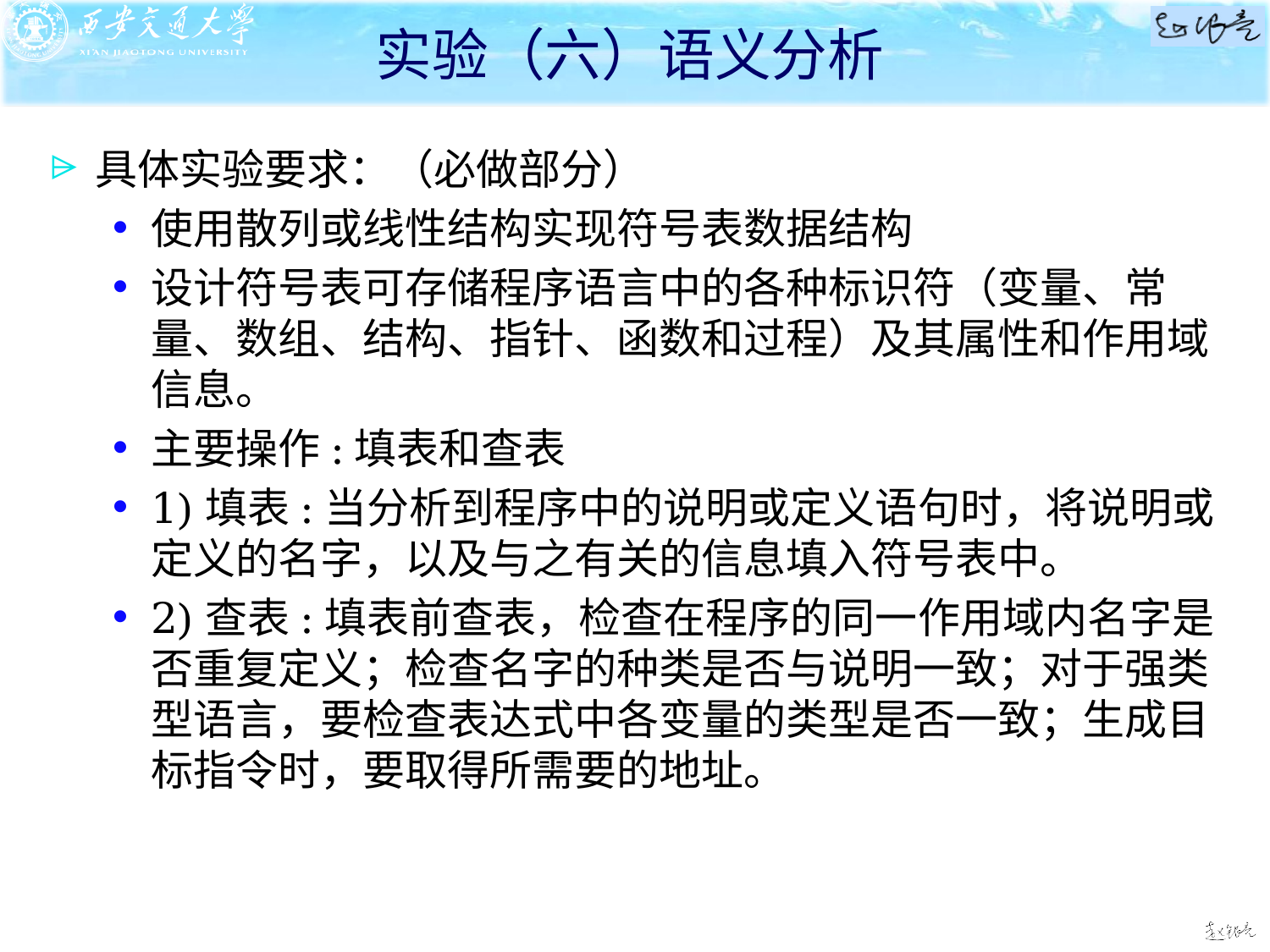

# 实验（六）语义分析
具体实验要求：（必做部分）
使用散列或线性结构实现符号表数据结构
设计符号表可存储程序语言中的各种标识符（变量、常量、数组、结构、指针、函数和过程）及其属性和作用域信息。
主要操作:填表和查表
1)填表:当分析到程序中的说明或定义语句时，将说明或定义的名字，以及与之有关的信息填入符号表中。
2)查表:填表前查表，检查在程序的同一作用域内名字是否重复定义；检查名字的种类是否与说明一致；对于强类型语言，要检查表达式中各变量的类型是否一致；生成目标指令时，要取得所需要的地址。